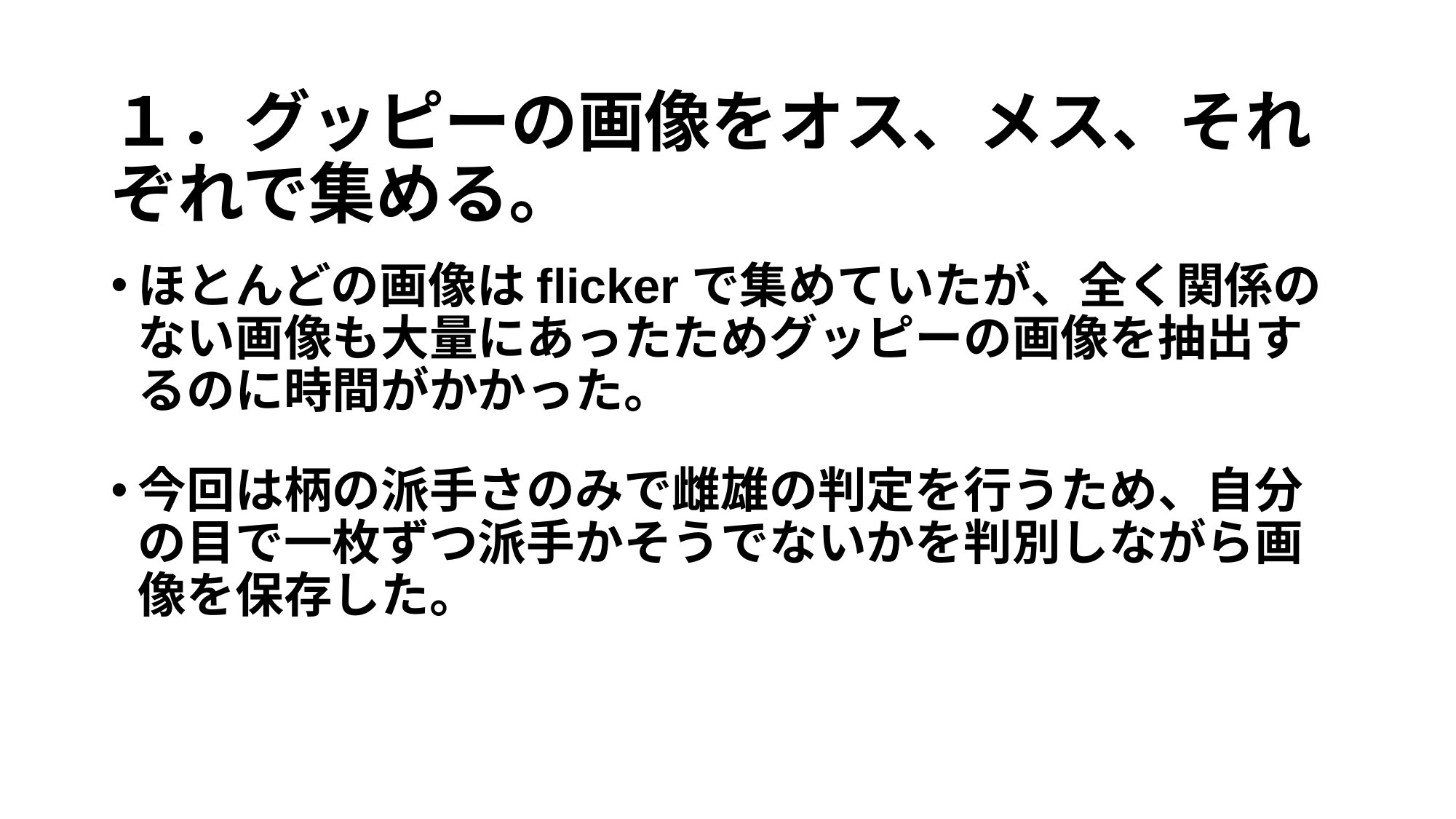

# １．グッピーの画像をオス、メス、それ ぞれで集める。
ほとんどの画像はflickerで集めていたが、全く関係のない画像も大量にあったためグッピーの画像を抽出するのに時間がかかった。

今回は柄の派手さのみで雌雄の判定を行うため、自分の目で一枚ずつ派手かそうでないかを判別しながら画像を保存した。